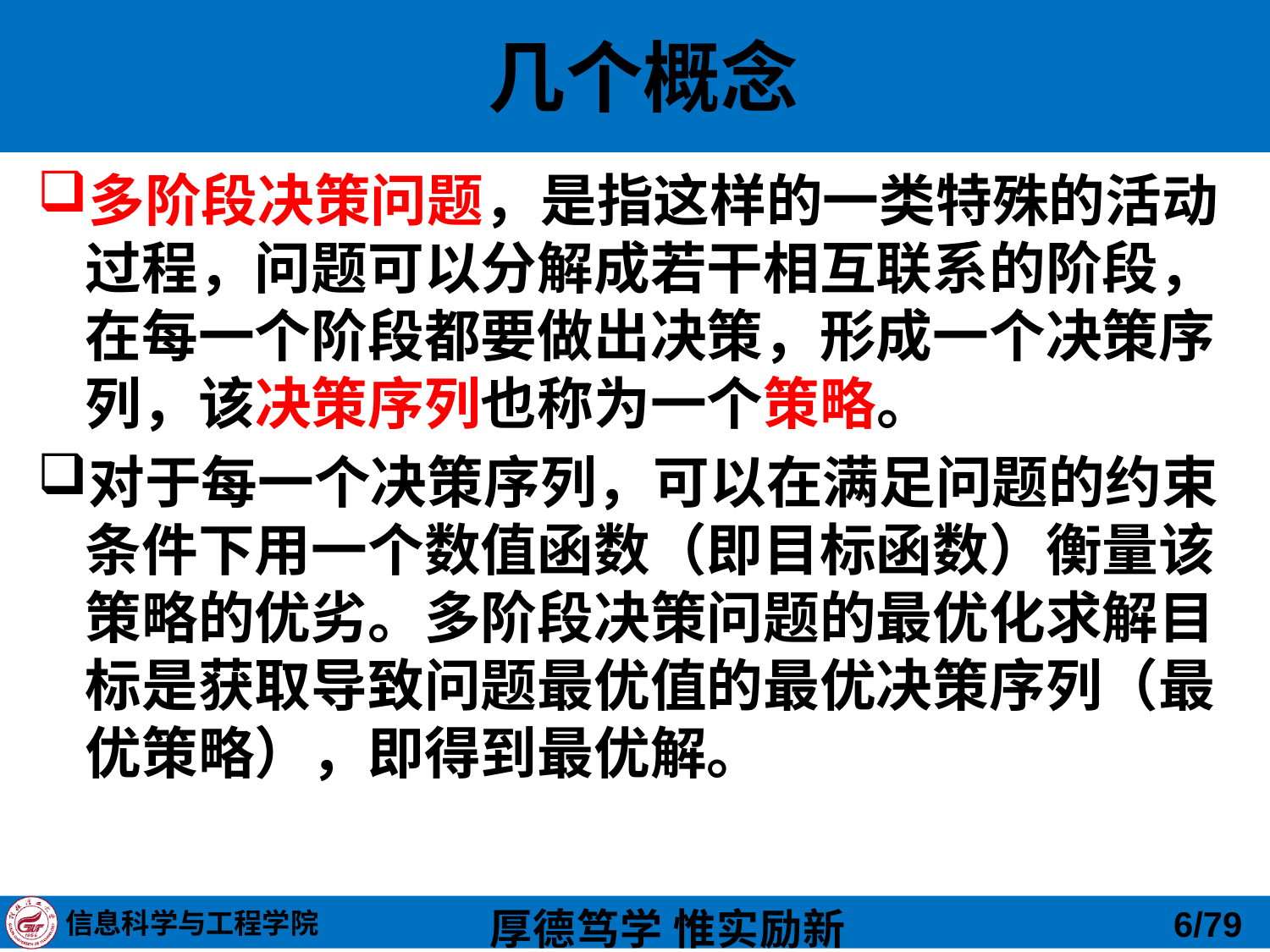

# 几个概念
多阶段决策问题，是指这样的一类特殊的活动过程，问题可以分解成若干相互联系的阶段，在每一个阶段都要做出决策，形成一个决策序列，该决策序列也称为一个策略。
对于每一个决策序列，可以在满足问题的约束条件下用一个数值函数（即目标函数）衡量该策略的优劣。多阶段决策问题的最优化求解目标是获取导致问题最优值的最优决策序列（最优策略），即得到最优解。

6/79